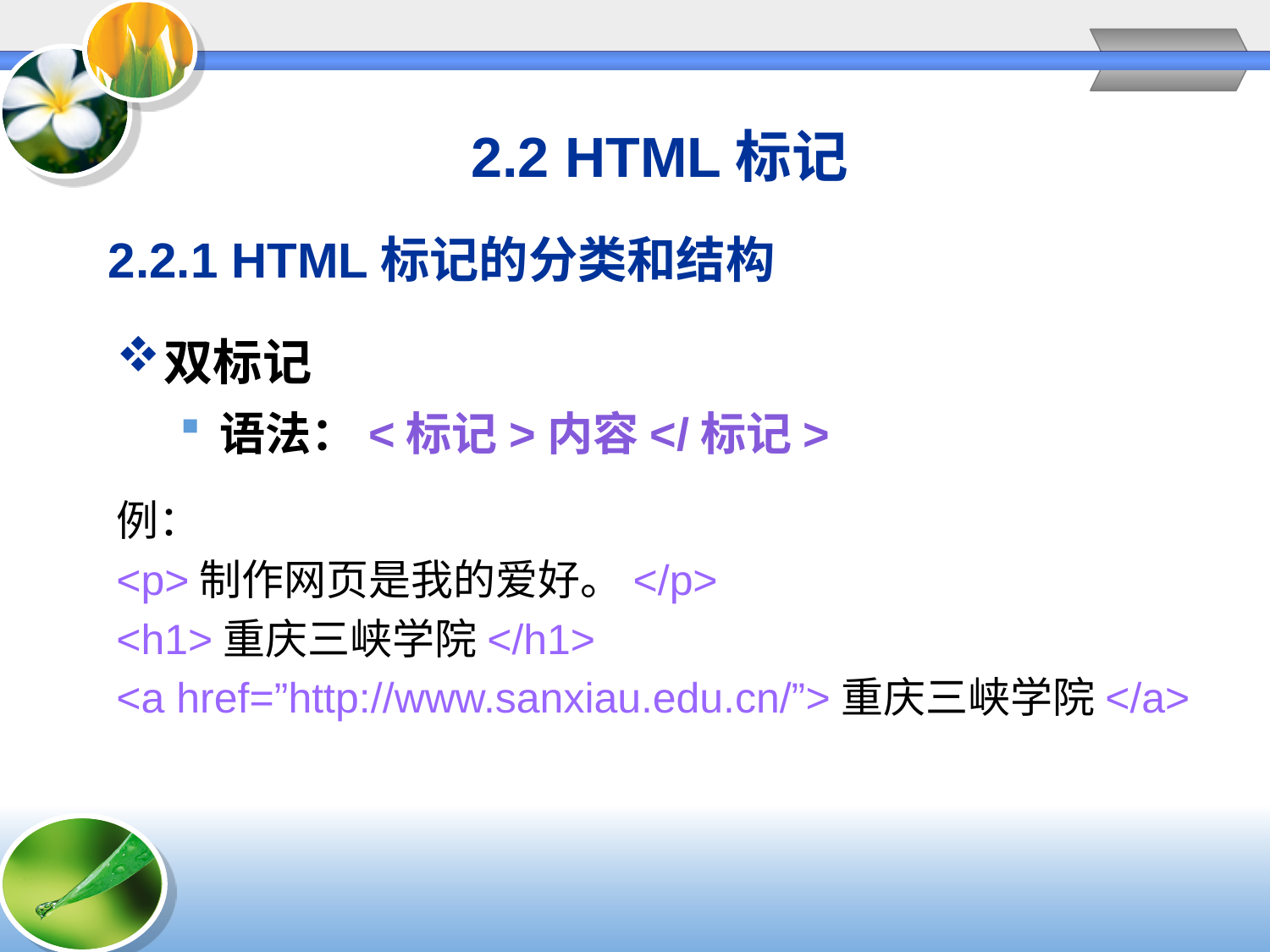

# 2.2 HTML标记
2.2.1 HTML标记的分类和结构
双标记
语法：<标记>内容</标记>
例：
<p>制作网页是我的爱好。</p>
<h1>重庆三峡学院</h1>
<a href=”http://www.sanxiau.edu.cn/”>重庆三峡学院</a>